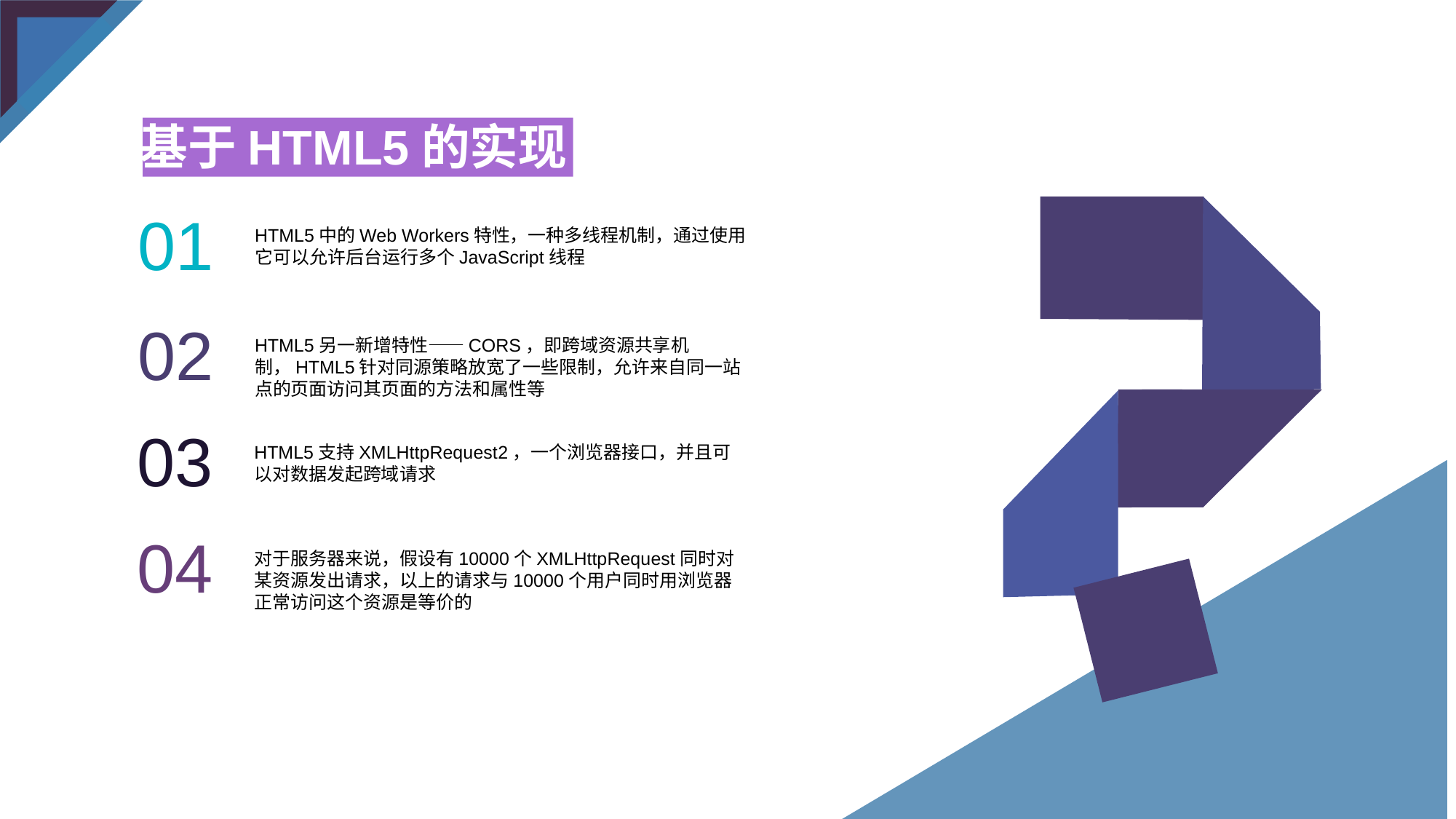

基于HTML5的实现

01

HTML5中的Web Workers特性，一种多线程机制，通过使用它可以允许后台运行多个JavaScript线程
02
HTML5另一新增特性——CORS，即跨域资源共享机制，HTML5针对同源策略放宽了一些限制，允许来自同一站点的页面访问其页面的方法和属性等

03
HTML5支持XMLHttpRequest2，一个浏览器接口，并且可以对数据发起跨域请求

04
对于服务器来说，假设有10000个XMLHttpRequest同时对某资源发出请求，以上的请求与10000个用户同时用浏览器正常访问这个资源是等价的